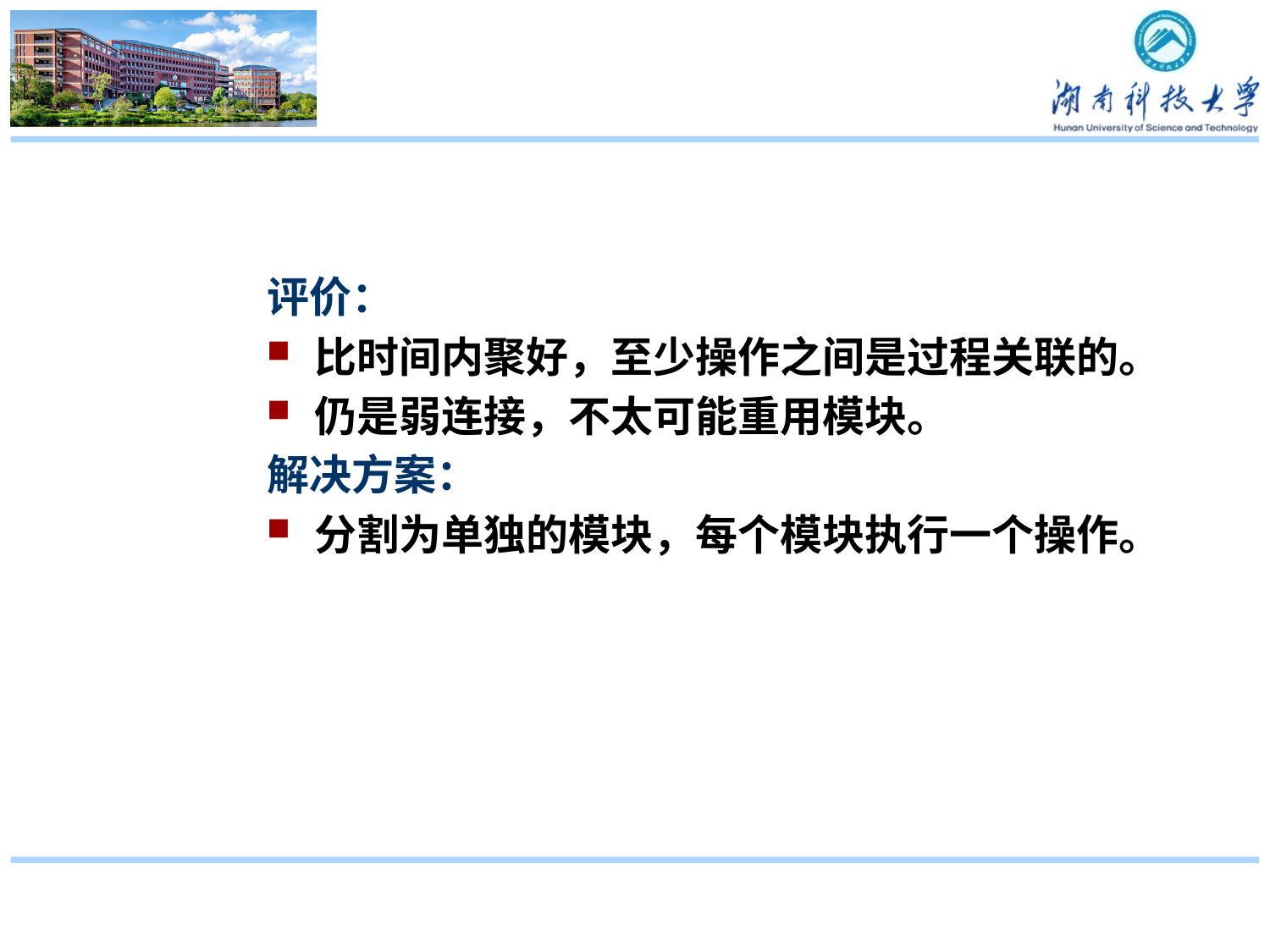

评价：
比时间内聚好，至少操作之间是过程关联的。
仍是弱连接，不太可能重用模块。
解决方案：
分割为单独的模块，每个模块执行一个操作。